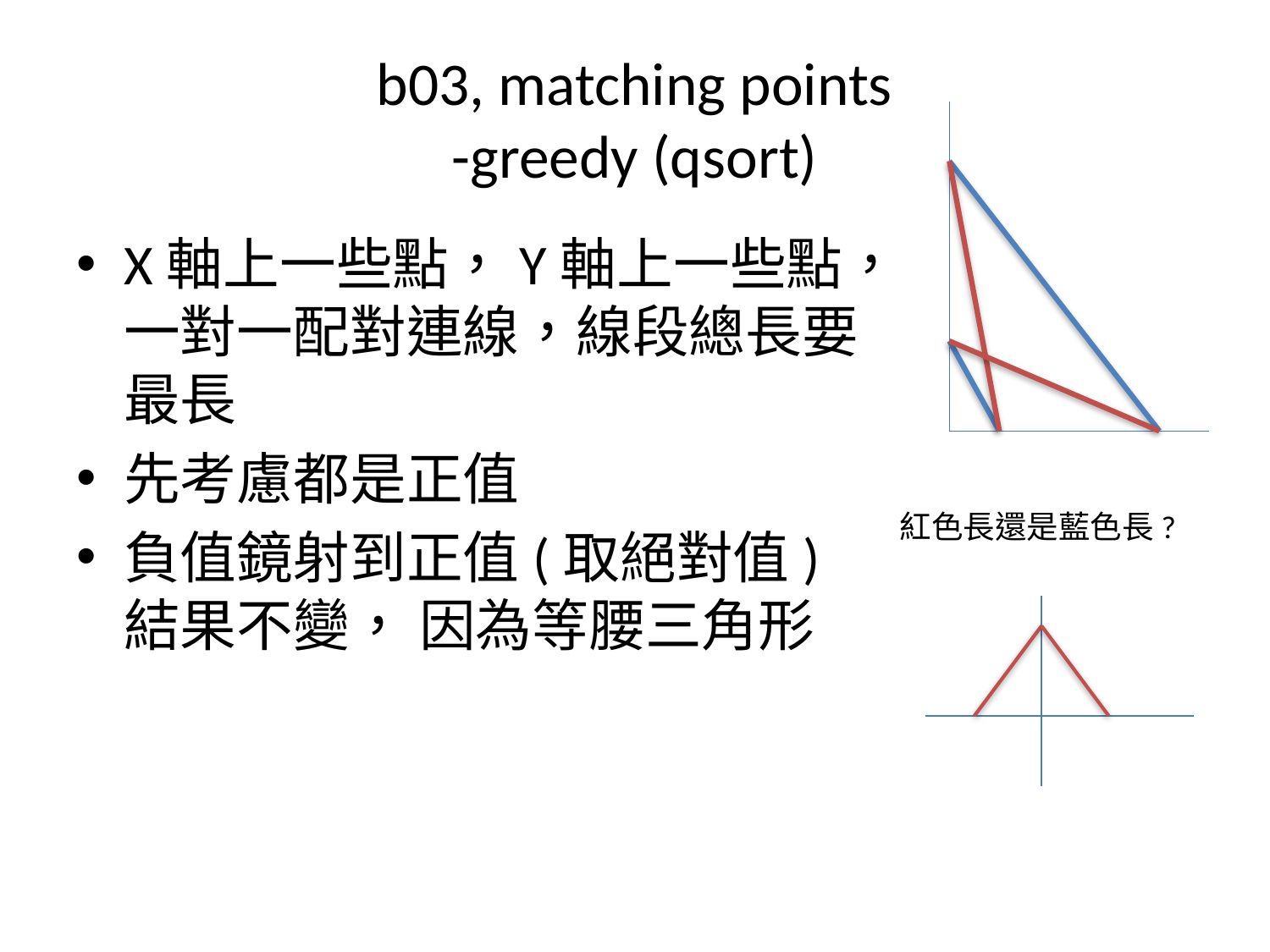

# b03, matching points -greedy (qsort)
X軸上一些點，Y軸上一些點，一對一配對連線，線段總長要最長
先考慮都是正值
負值鏡射到正值(取絕對值)結果不變， 因為等腰三角形

紅色長還是藍色長?